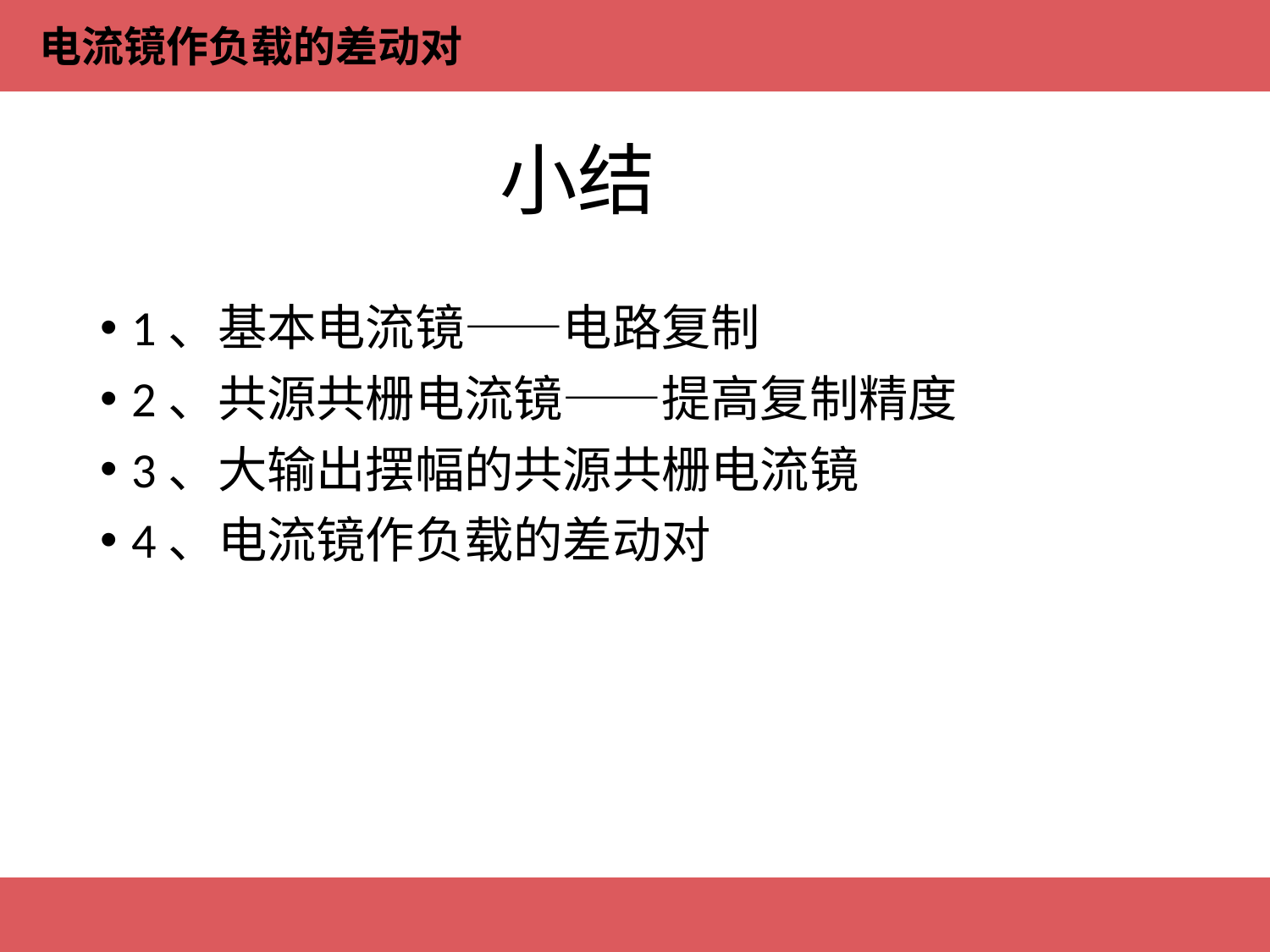

电流镜作负载的差动对
小结

1、基本电流镜——电路复制
2、共源共栅电流镜——提高复制精度
3、大输出摆幅的共源共栅电流镜
4、电流镜作负载的差动对